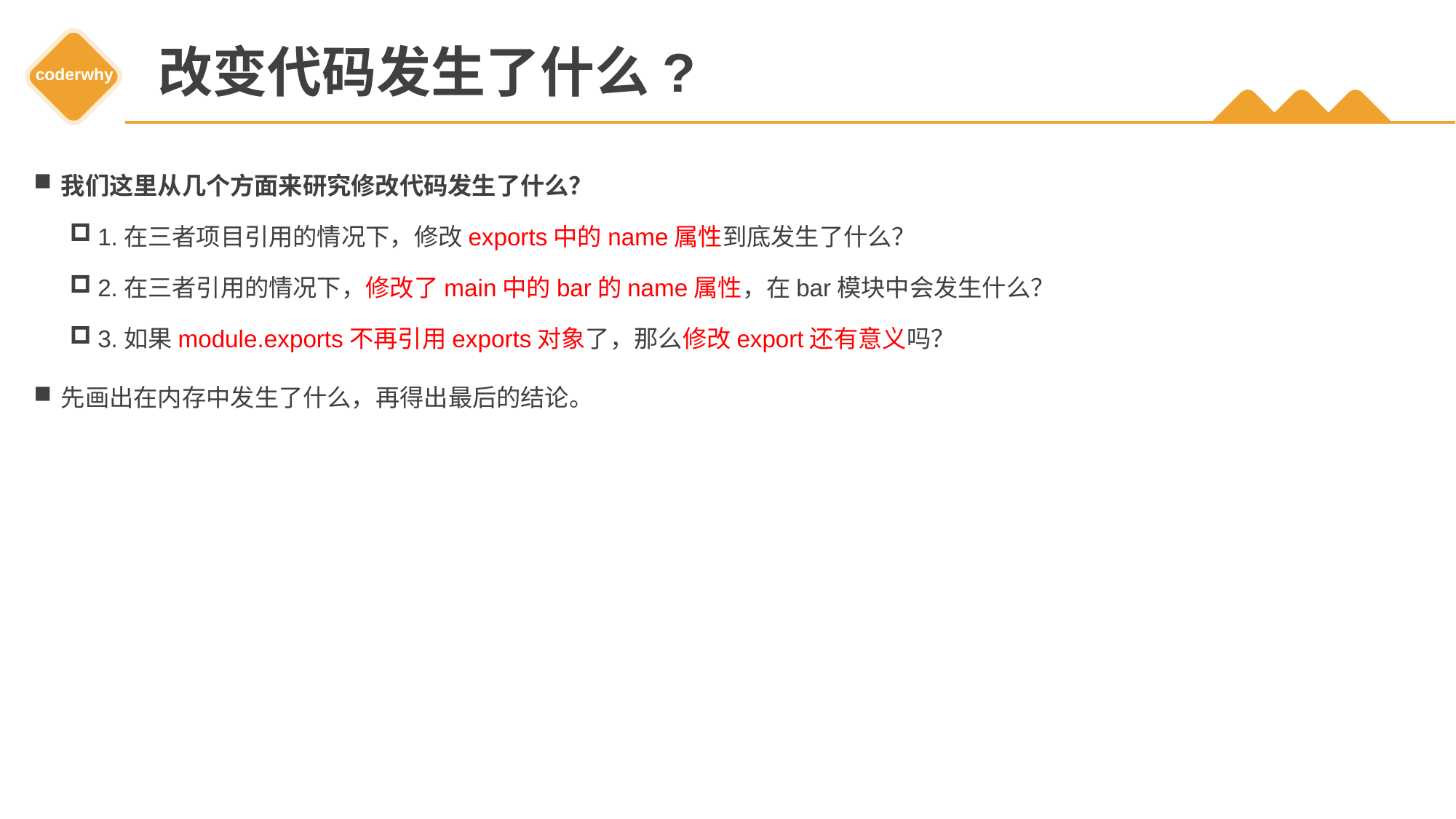

# 改变代码发生了什么?
我们这里从几个方面来研究修改代码发生了什么？
1.在三者项目引用的情况下，修改exports中的name属性到底发生了什么？
2.在三者引用的情况下，修改了main中的bar的name属性，在bar模块中会发生什么？
3.如果module.exports不再引用exports对象了，那么修改export还有意义吗？
先画出在内存中发生了什么，再得出最后的结论。